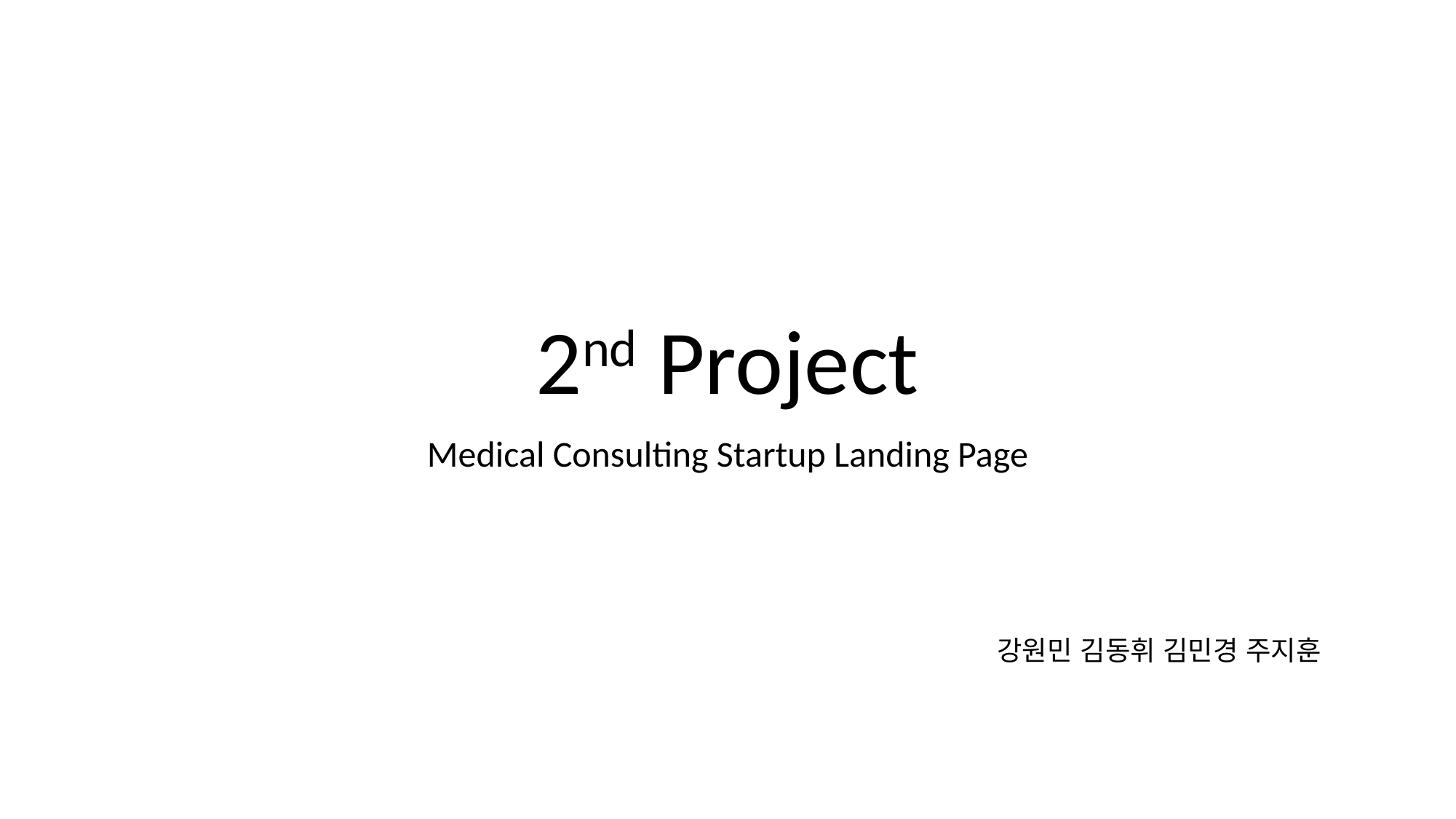

# 2nd Project
Medical Consulting Startup Landing Page
강원민 김동휘 김민경 주지훈